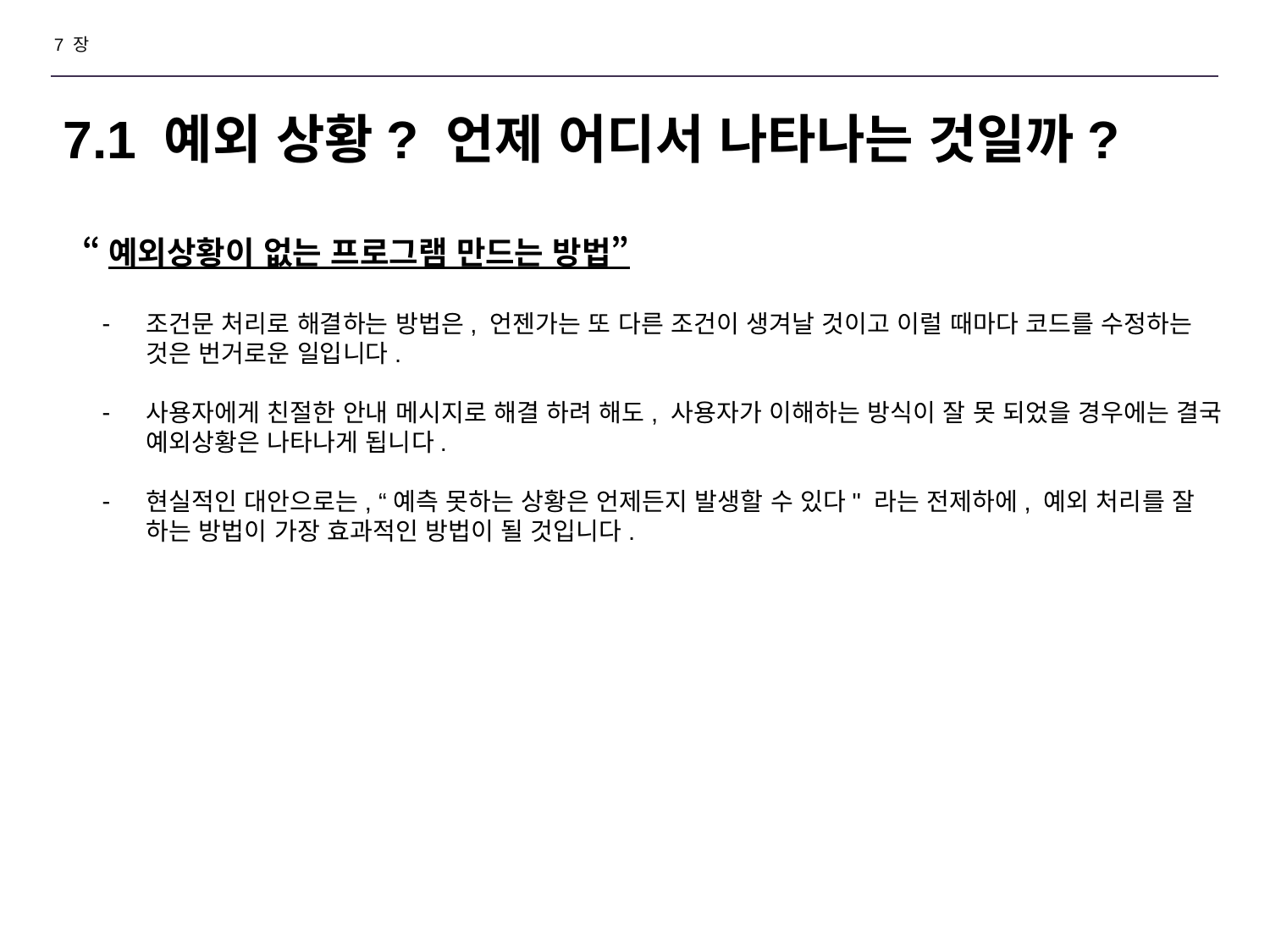

7 장
# 7.1 예외 상황? 언제 어디서 나타나는 것일까?
“예외상황이 없는 프로그램 만드는 방법”

조건문 처리로 해결하는 방법은, 언젠가는 또 다른 조건이 생겨날 것이고 이럴 때마다 코드를 수정하는 것은 번거로운 일입니다.

사용자에게 친절한 안내 메시지로 해결 하려 해도, 사용자가 이해하는 방식이 잘 못 되었을 경우에는 결국 예외상황은 나타나게 됩니다.

현실적인 대안으로는, “예측 못하는 상황은 언제든지 발생할 수 있다" 라는 전제하에, 예외 처리를 잘 하는 방법이 가장 효과적인 방법이 될 것입니다.